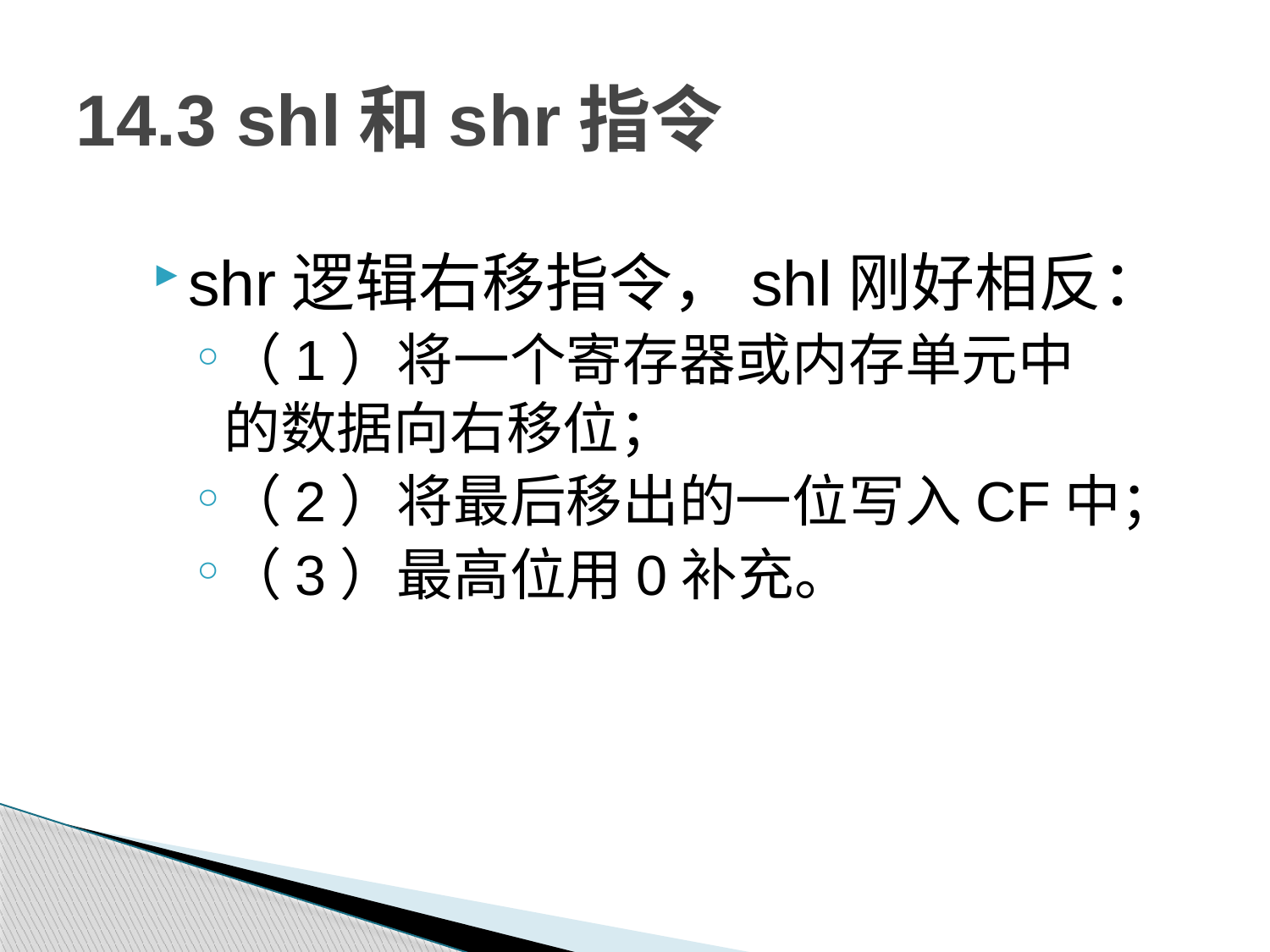

# 14.3 shl和shr指令
shr逻辑右移指令，shl刚好相反：
（1）将一个寄存器或内存单元中的数据向右移位；
（2）将最后移出的一位写入CF中；
（3）最高位用0补充。